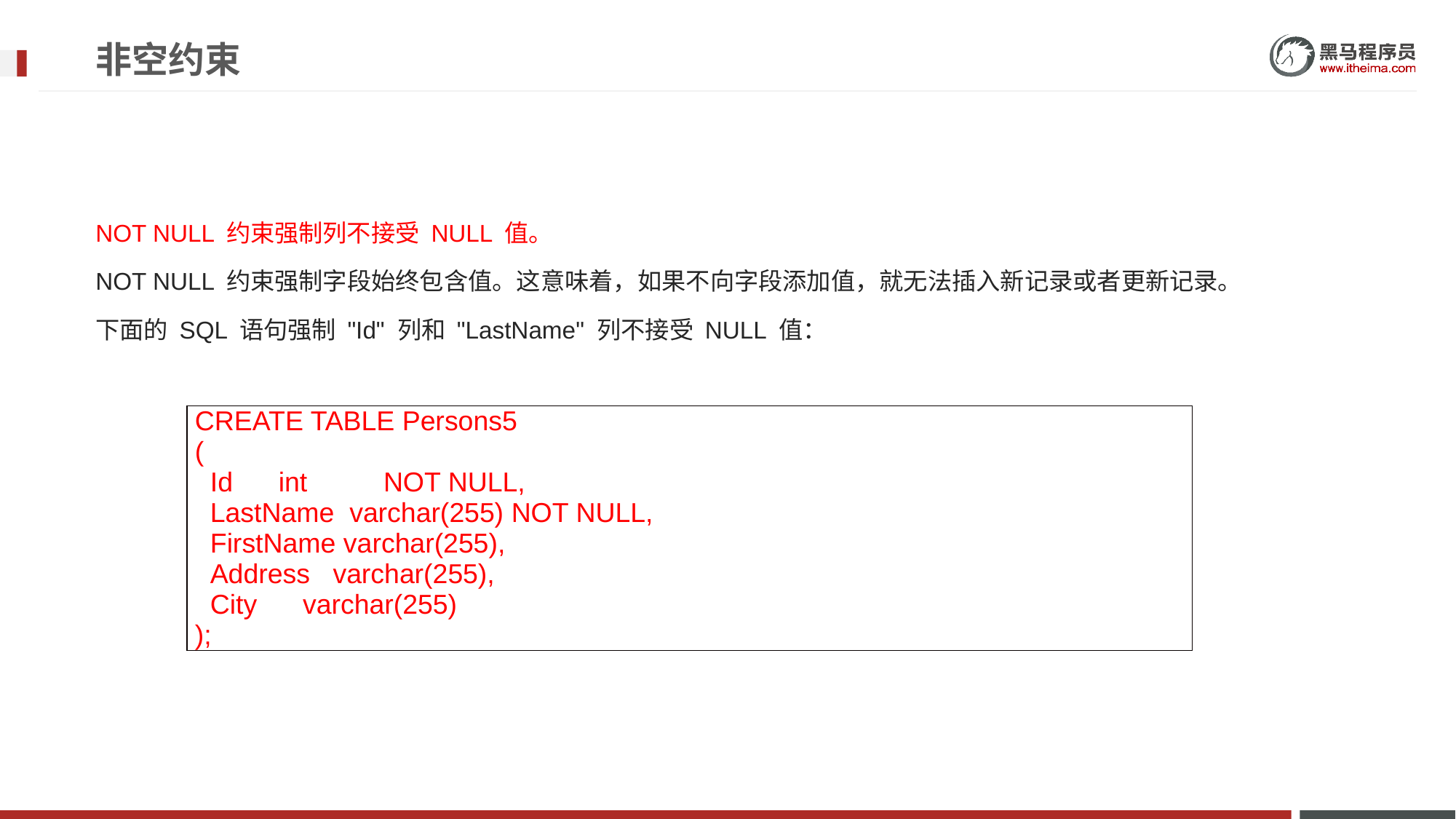

# 非空约束
NOT NULL 约束强制列不接受 NULL 值。
NOT NULL 约束强制字段始终包含值。这意味着，如果不向字段添加值，就无法插入新记录或者更新记录。
下面的 SQL 语句强制 "Id" 列和 "LastName" 列不接受 NULL 值：
| CREATE TABLE Persons5 ( Id int NOT NULL, LastName varchar(255) NOT NULL, FirstName varchar(255), Address varchar(255), City varchar(255) ); |
| --- |